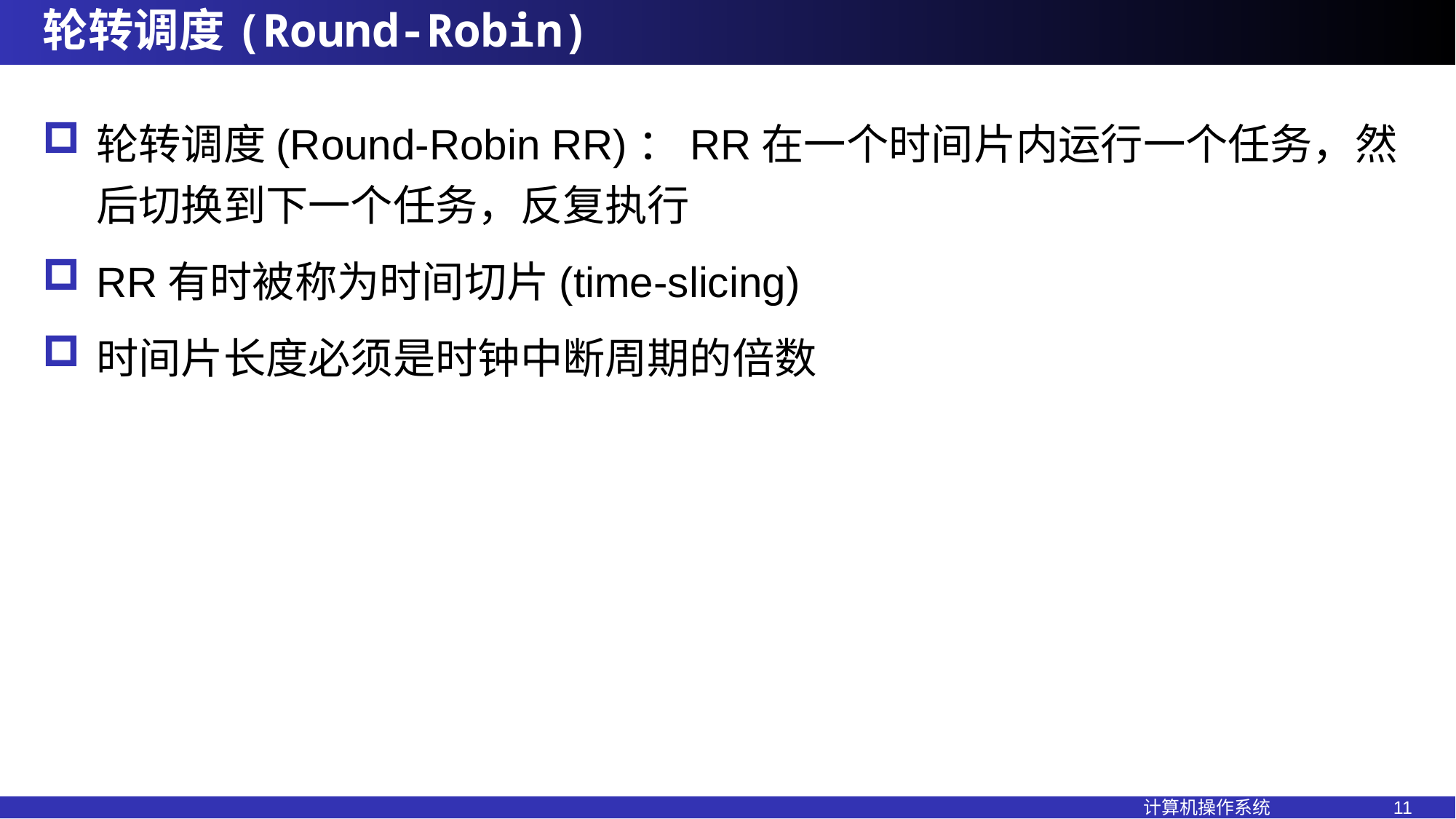

# 轮转调度(Round-Robin)
轮转调度(Round-Robin RR)：RR在一个时间片内运行一个任务，然后切换到下一个任务，反复执行
RR有时被称为时间切片(time-slicing)
时间片长度必须是时钟中断周期的倍数
计算机操作系统                     11